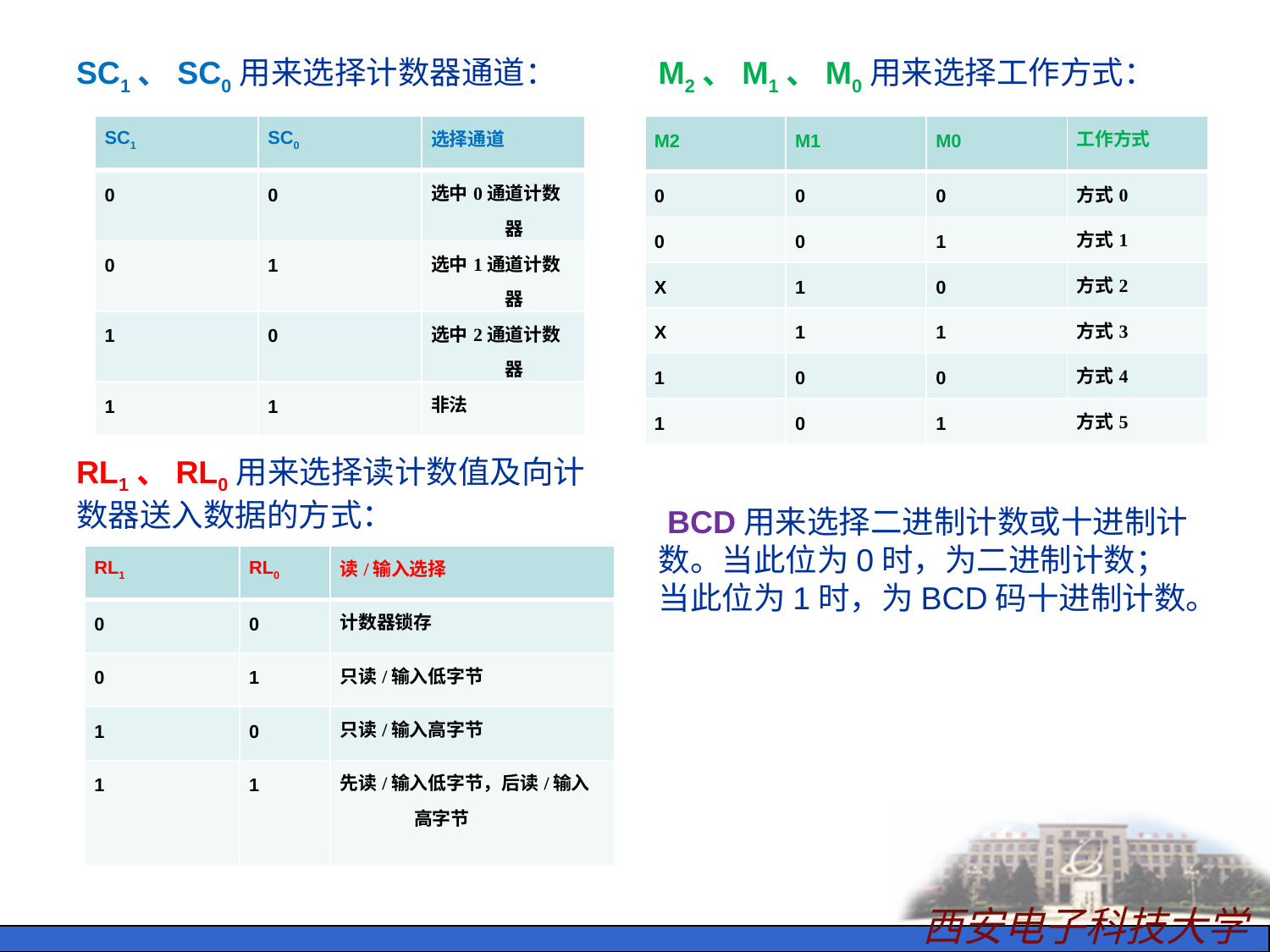

SC1、SC0用来选择计数器通道：

RL1、RL0用来选择读计数值及向计数器送入数据的方式：

M2、M1、M0用来选择工作方式：

 BCD用来选择二进制计数或十进制计数。当此位为0时，为二进制计数；当此位为1时，为BCD码十进制计数。

| SC1 | SC0 | 选择通道 |
| --- | --- | --- |
| 0 | 0 | 选中0通道计数器 |
| 0 | 1 | 选中1通道计数器 |
| 1 | 0 | 选中2通道计数器 |
| 1 | 1 | 非法 |
| M2 | M1 | M0 | 工作方式 |
| --- | --- | --- | --- |
| 0 | 0 | 0 | 方式0 |
| 0 | 0 | 1 | 方式1 |
| X | 1 | 0 | 方式2 |
| X | 1 | 1 | 方式3 |
| 1 | 0 | 0 | 方式4 |
| 1 | 0 | 1 | 方式5 |
| RL1 | RL0 | 读/输入选择 |
| --- | --- | --- |
| 0 | 0 | 计数器锁存 |
| 0 | 1 | 只读/输入低字节 |
| 1 | 0 | 只读/输入高字节 |
| 1 | 1 | 先读/输入低字节，后读/输入高字节 |